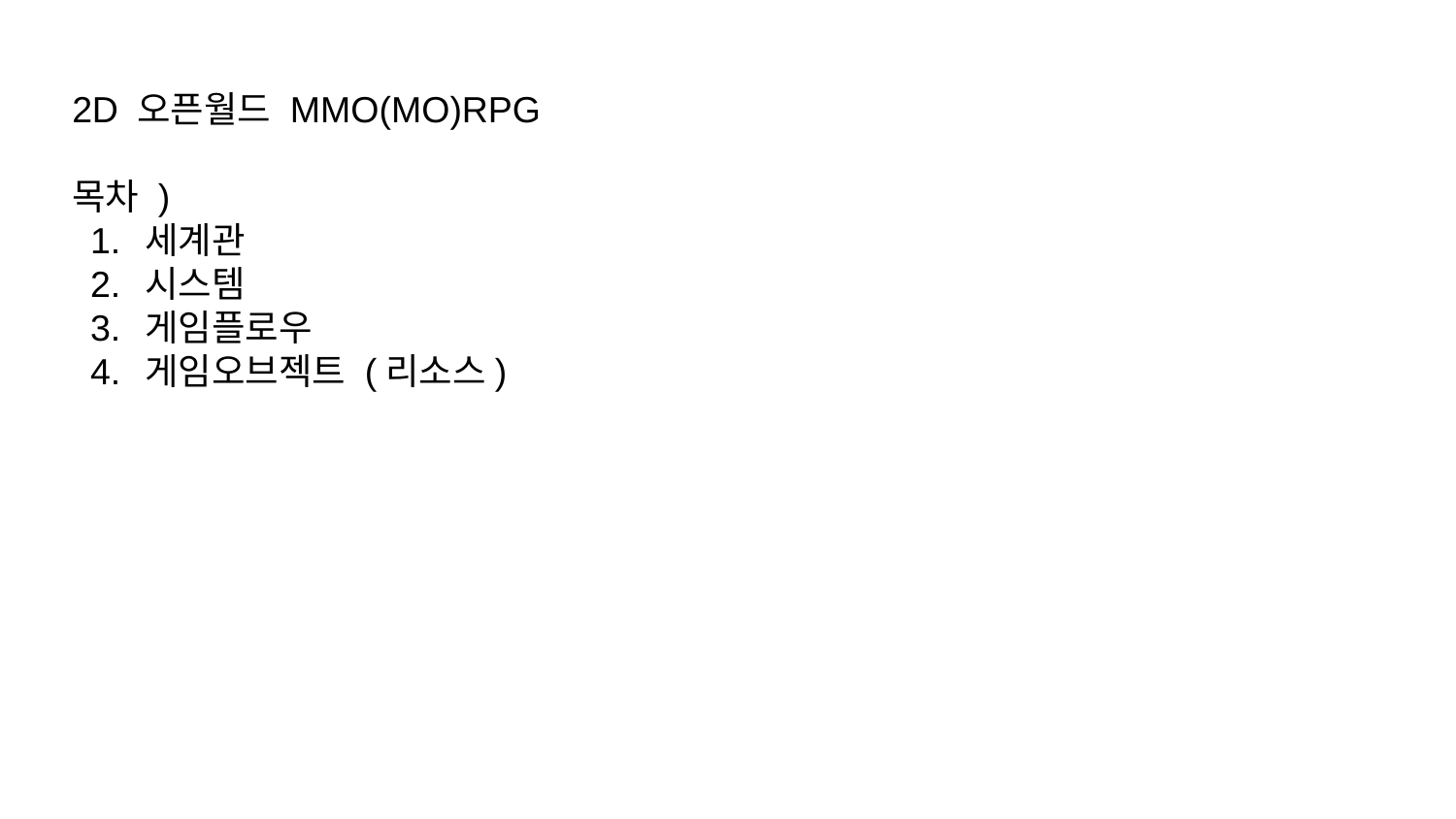

2D 오픈월드 MMO(MO)RPG

목차 )
세계관
시스템
게임플로우
게임오브젝트 (리소스)